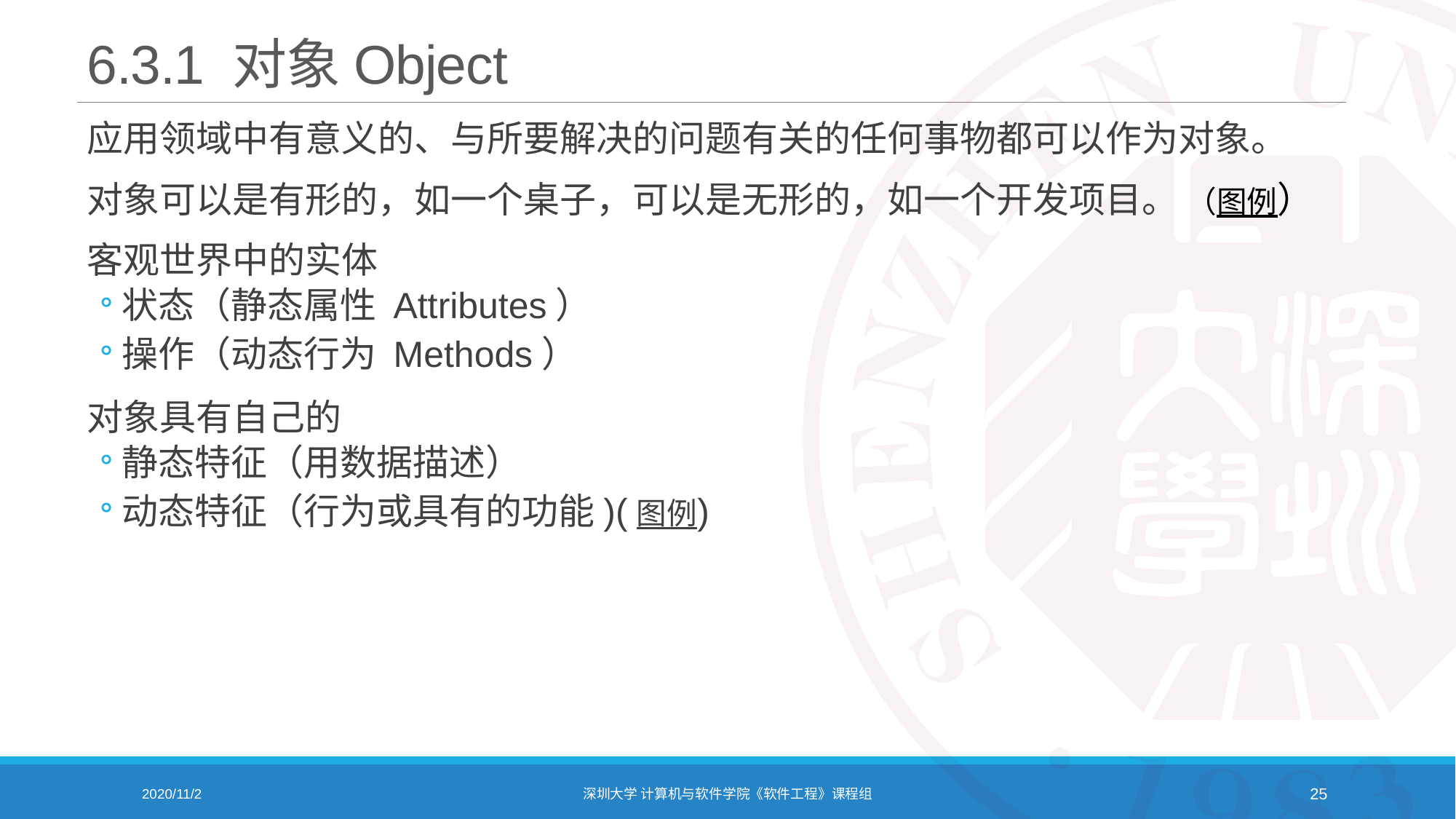

# 6.3.1 对象Object
应用领域中有意义的、与所要解决的问题有关的任何事物都可以作为对象。
对象可以是有形的，如一个桌子，可以是无形的，如一个开发项目。 （图例）
客观世界中的实体
状态（静态属性 Attributes）
操作（动态行为 Methods）
对象具有自己的
静态特征（用数据描述）
动态特征（行为或具有的功能)(图例)

2020/11/2
深圳大学 计算机与软件学院《软件工程》课程组
25